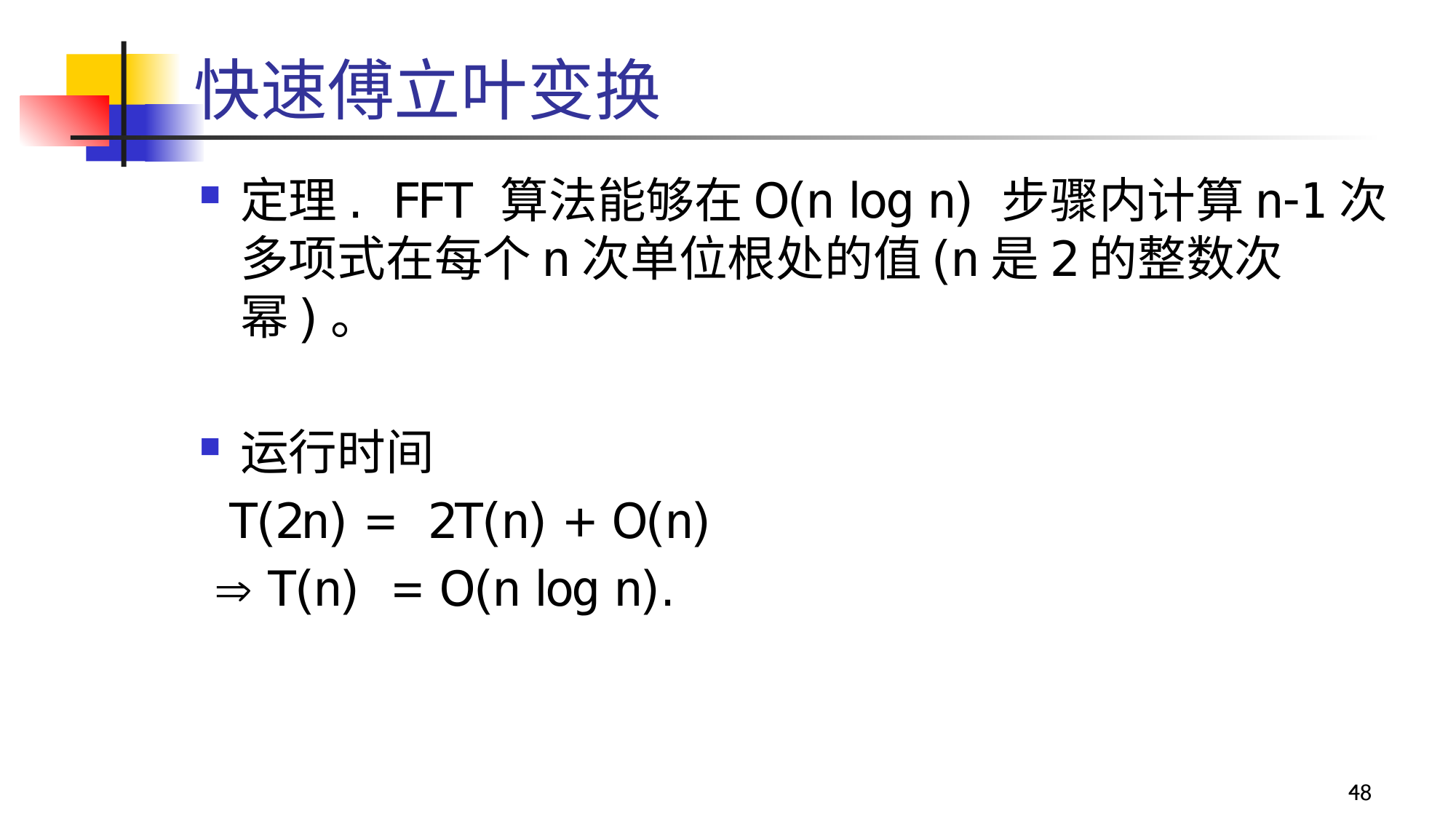

# 快速傅立叶变换
定理.  FFT 算法能够在O(n log n) 步骤内计算n-1次多项式在每个n次单位根处的值(n是2的整数次幂)。

运行时间
  T(2n) =  2T(n) + O(n)
 ⇒ T(n)  = O(n log n).
48